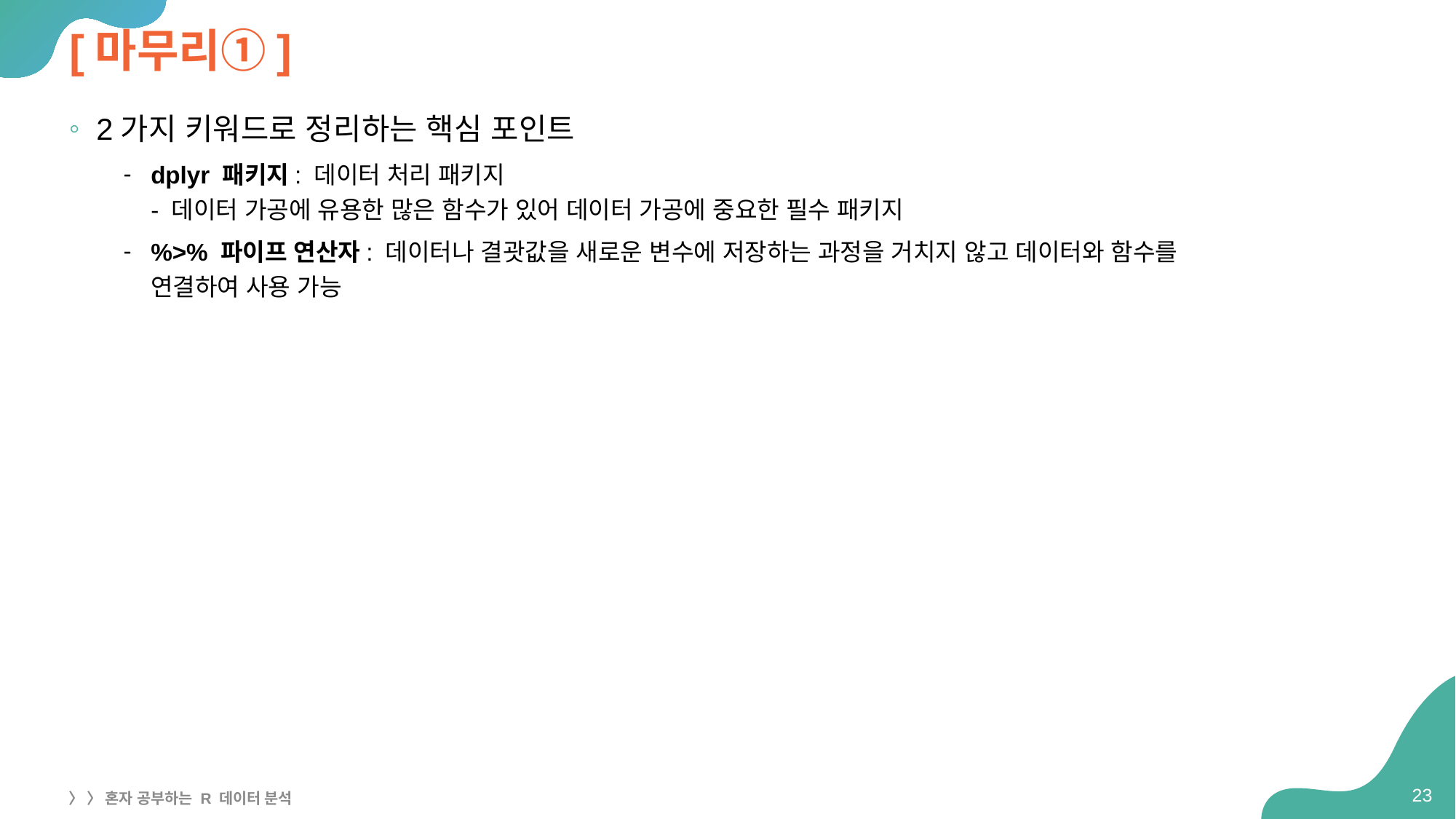

# [마무리①]
2가지 키워드로 정리하는 핵심 포인트
dplyr 패키지: 데이터 처리 패키지
- 데이터 가공에 유용한 많은 함수가 있어 데이터 가공에 중요한 필수 패키지
%>% 파이프 연산자: 데이터나 결괏값을 새로운 변수에 저장하는 과정을 거치지 않고 데이터와 함수를
연결하여 사용 가능

23
〉 〉 혼자 공부하는 R 데이터 분석